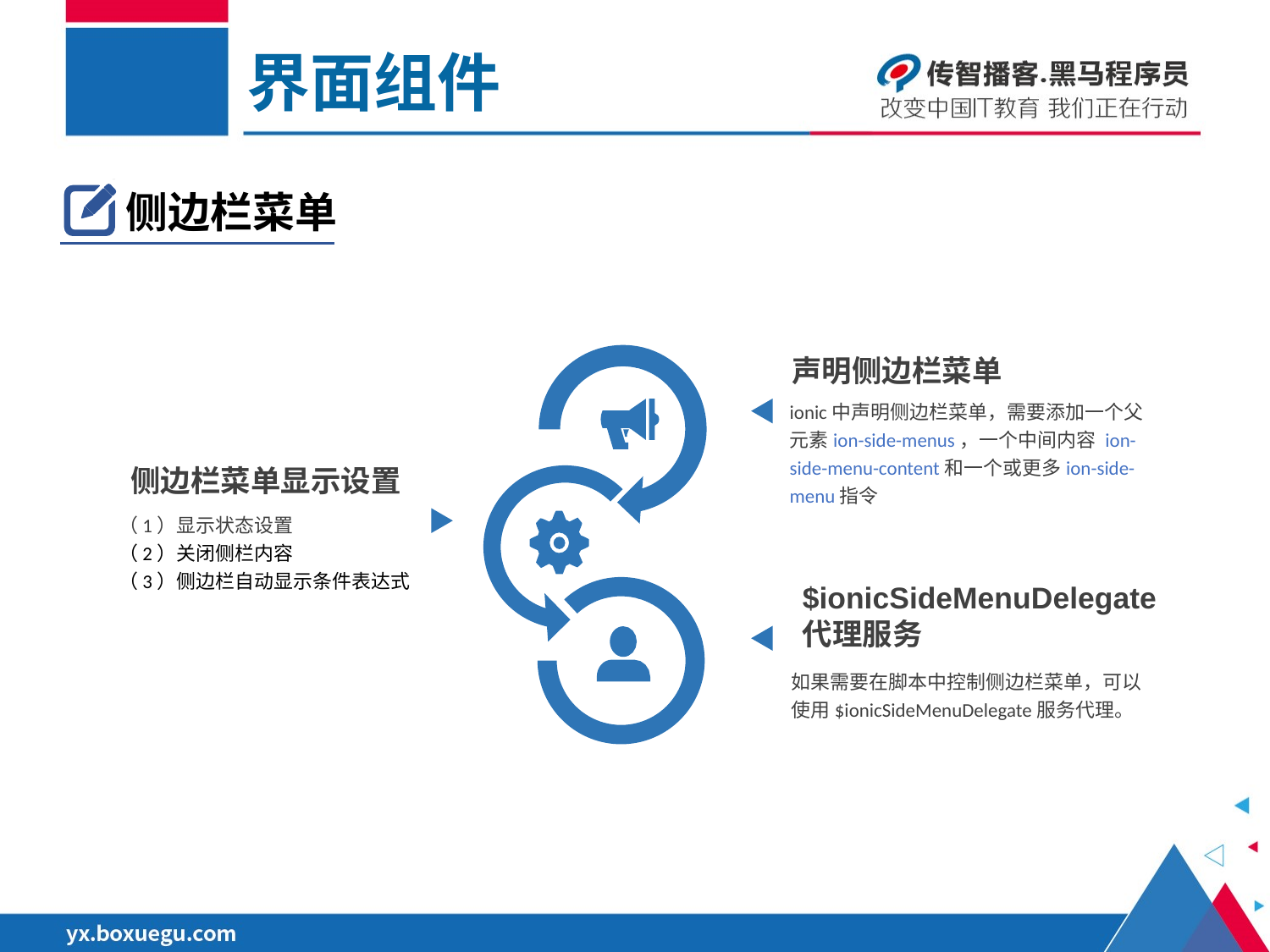

界面组件
侧边栏菜单

声明侧边栏菜单

ionic中声明侧边栏菜单，需要添加一个父元素ion-side-menus，一个中间内容 ion-side-menu-content和一个或更多ion-side-menu指令

侧边栏菜单显示设置
（1）显示状态设置
（2）关闭侧栏内容
（3）侧边栏自动显示条件表达式

$ionicSideMenuDelegate
代理服务

如果需要在脚本中控制侧边栏菜单，可以使用$ionicSideMenuDelegate服务代理。